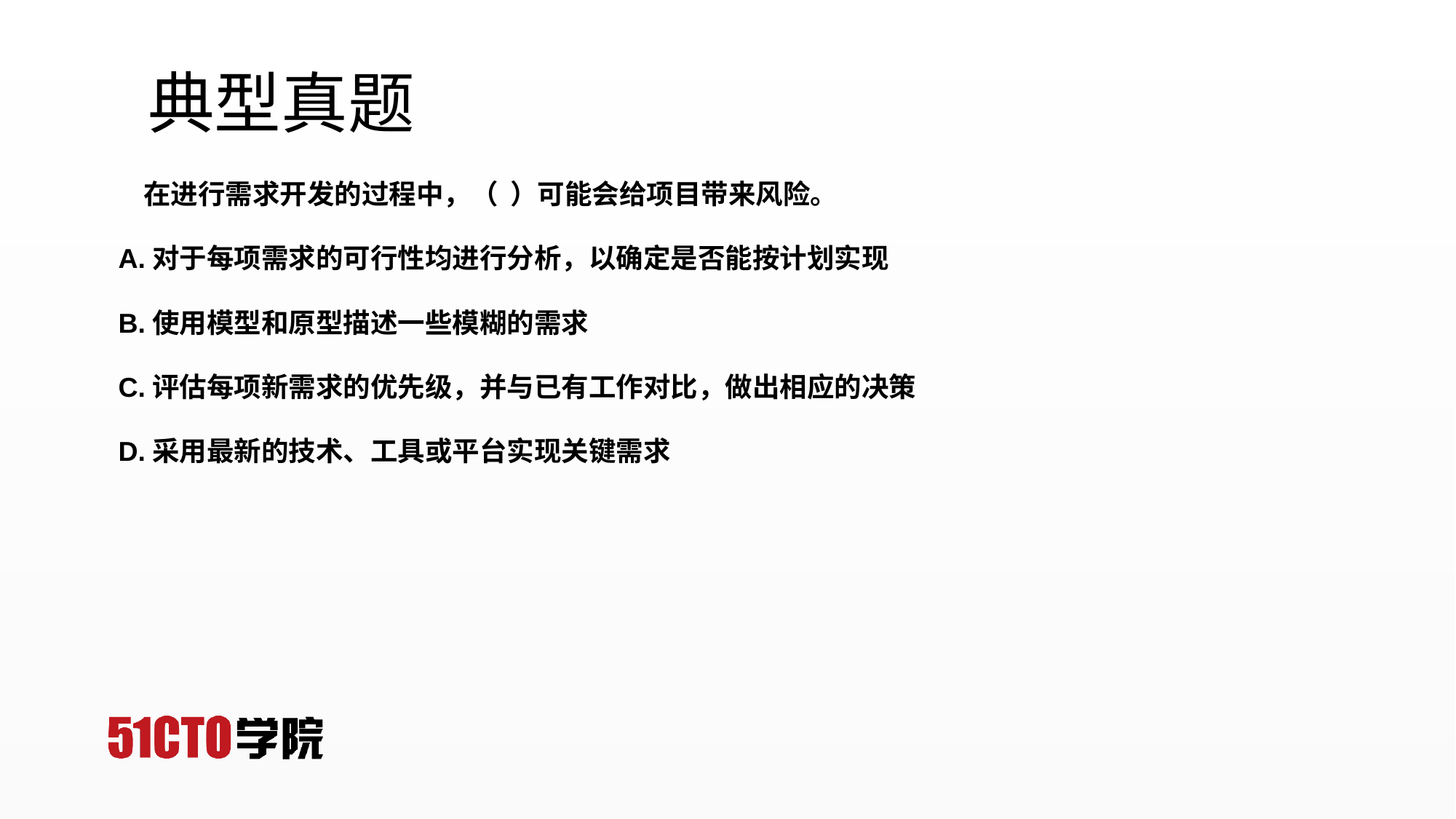

# 典型真题
   在进行需求开发的过程中，（  ）可能会给项目带来风险。
A.对于每项需求的可行性均进行分析，以确定是否能按计划实现
B.使用模型和原型描述一些模糊的需求
C.评估每项新需求的优先级，并与已有工作对比，做出相应的决策
D.采用最新的技术、工具或平台实现关键需求